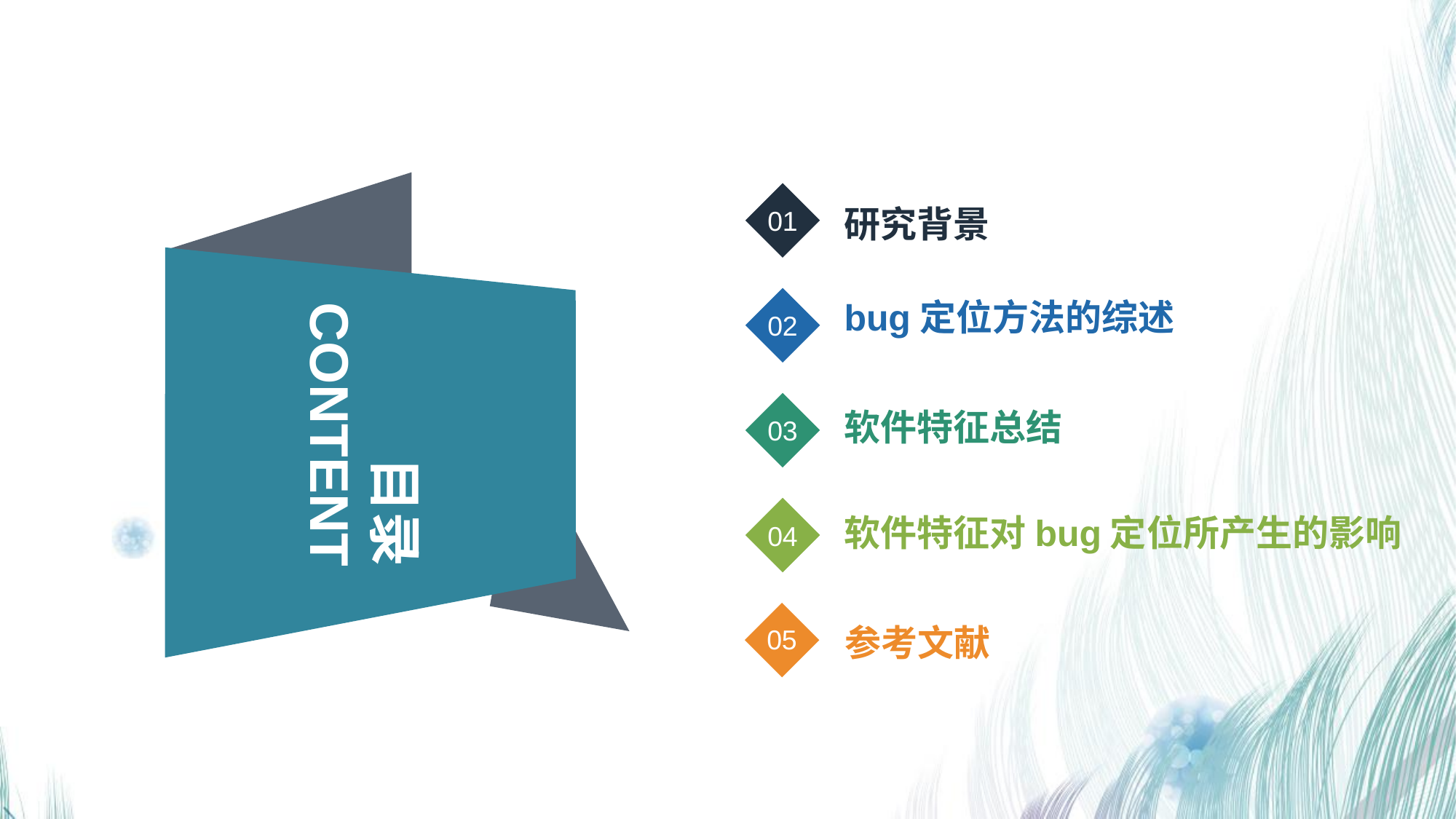

01
研究背景
02
目录
CONTENT
bug定位方法的综述
03
软件特征总结

04
软件特征对bug定位所产生的影响
05
参考文献